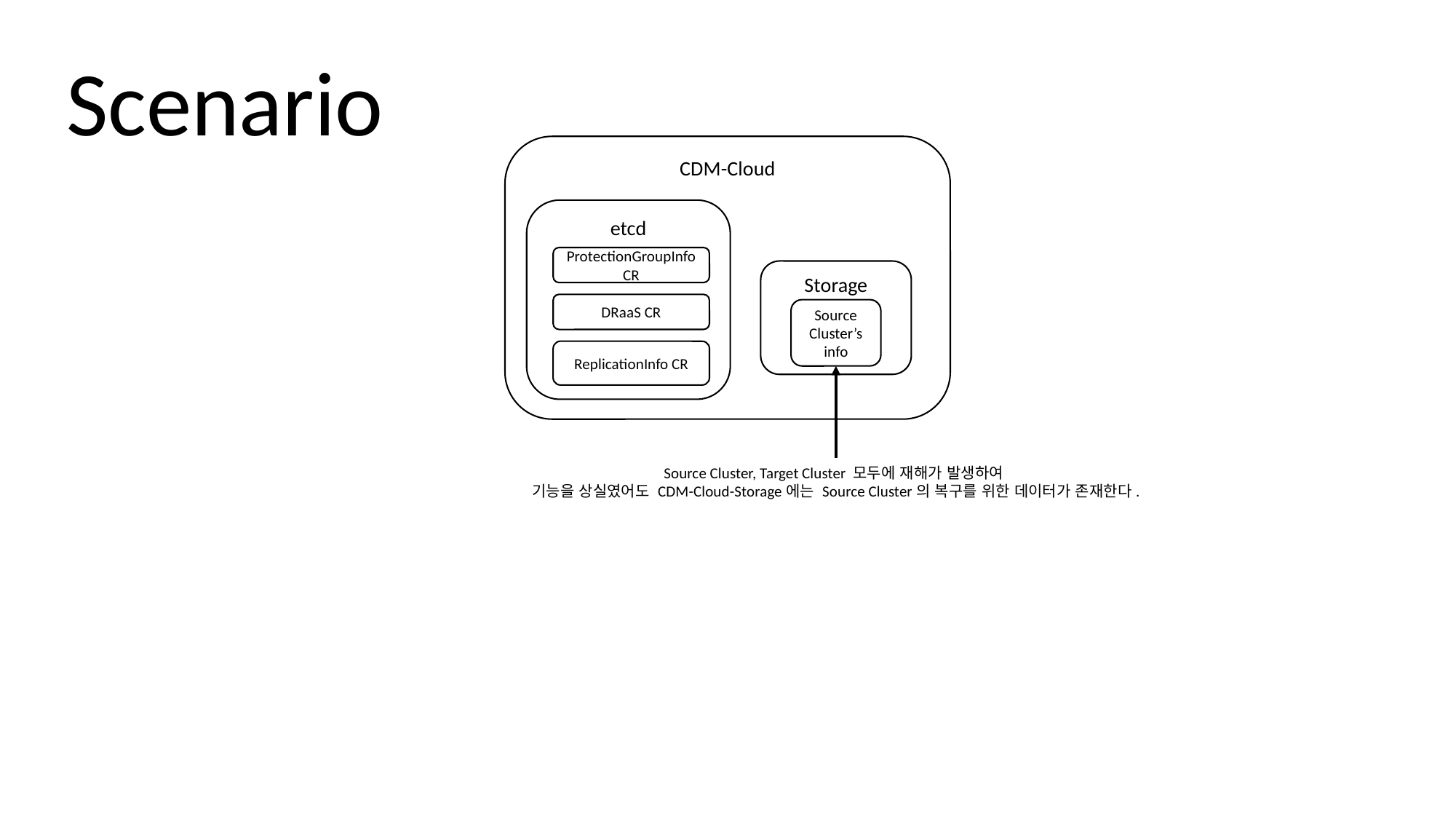

Scenario
CDM-Cloud
etcd
ProtectionGroupInfoCR
Storage
DRaaS CR
Source Cluster’s info
ReplicationInfo CR
Source Cluster, Target Cluster 모두에 재해가 발생하여
기능을 상실였어도 CDM-Cloud-Storage에는 Source Cluster의 복구를 위한 데이터가 존재한다.